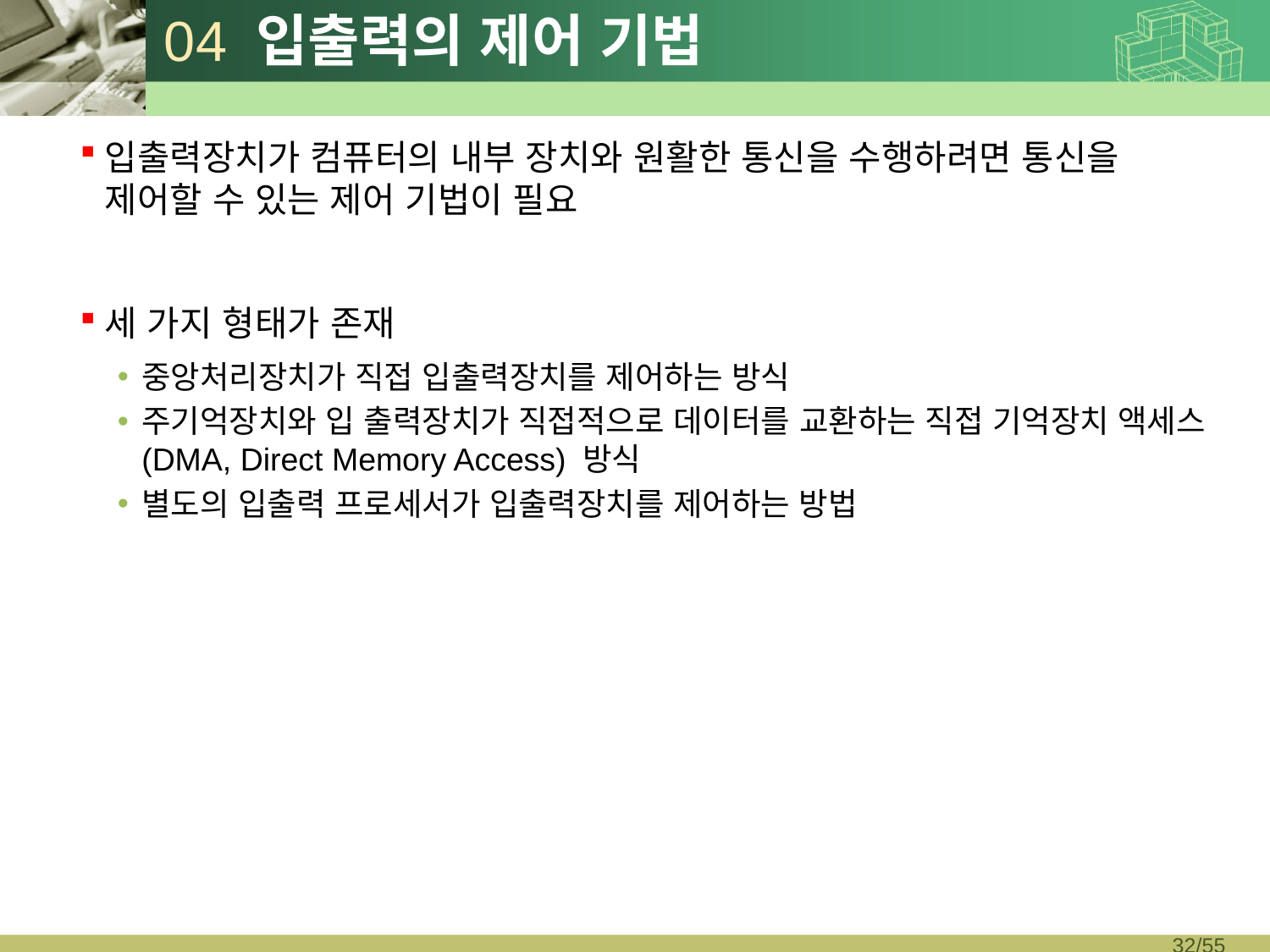

# 04 입출력의 제어 기법
입출력장치가 컴퓨터의 내부 장치와 원활한 통신을 수행하려면 통신을 제어할 수 있는 제어 기법이 필요

세 가지 형태가 존재
중앙처리장치가 직접 입출력장치를 제어하는 방식
주기억장치와 입 출력장치가 직접적으로 데이터를 교환하는 직접 기억장치 액세스(DMA, Direct Memory Access) 방식
별도의 입출력 프로세서가 입출력장치를 제어하는 방법